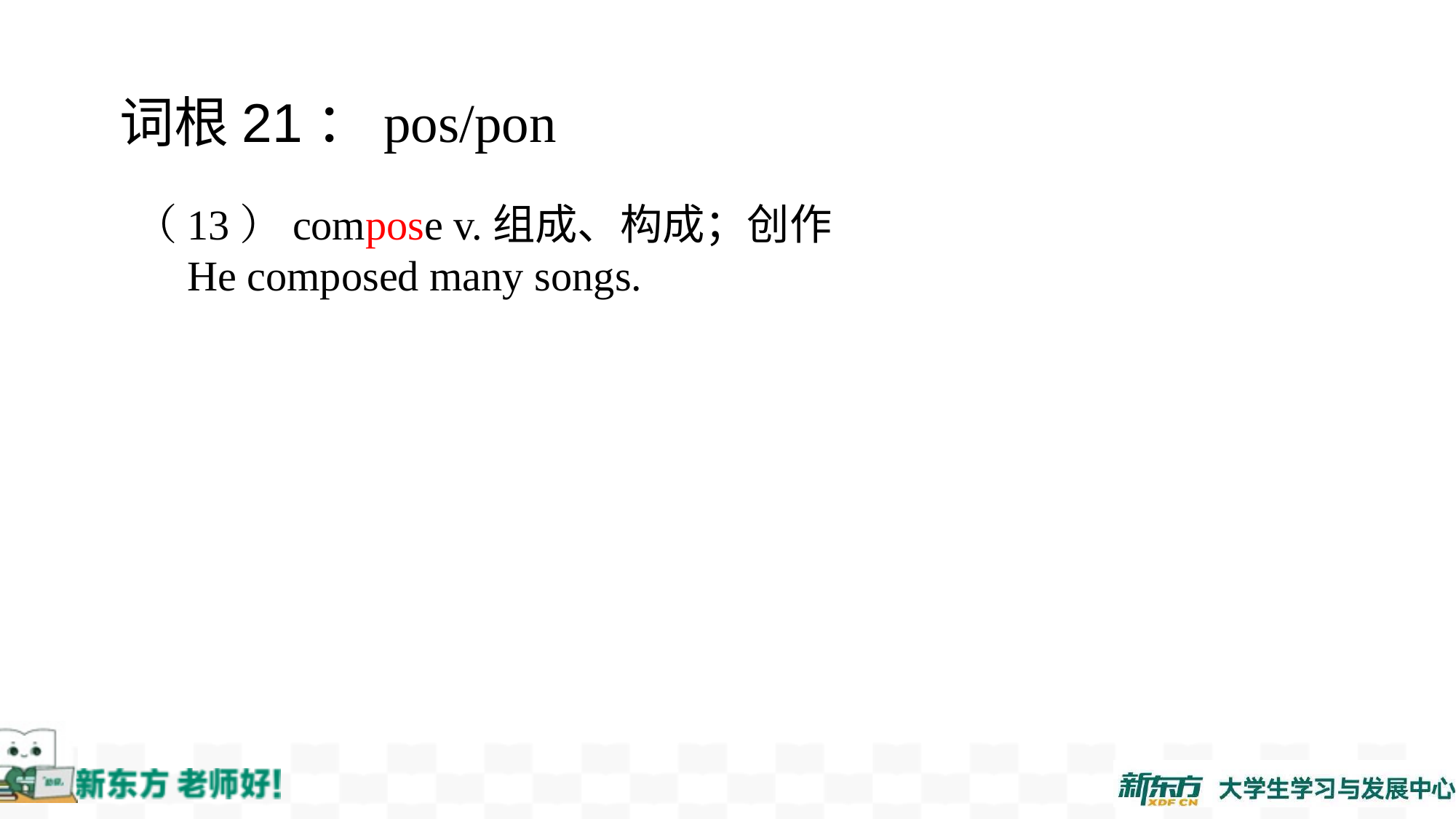

词根21：pos/pon
（13）compose v.组成、构成；创作
     He composed many songs.